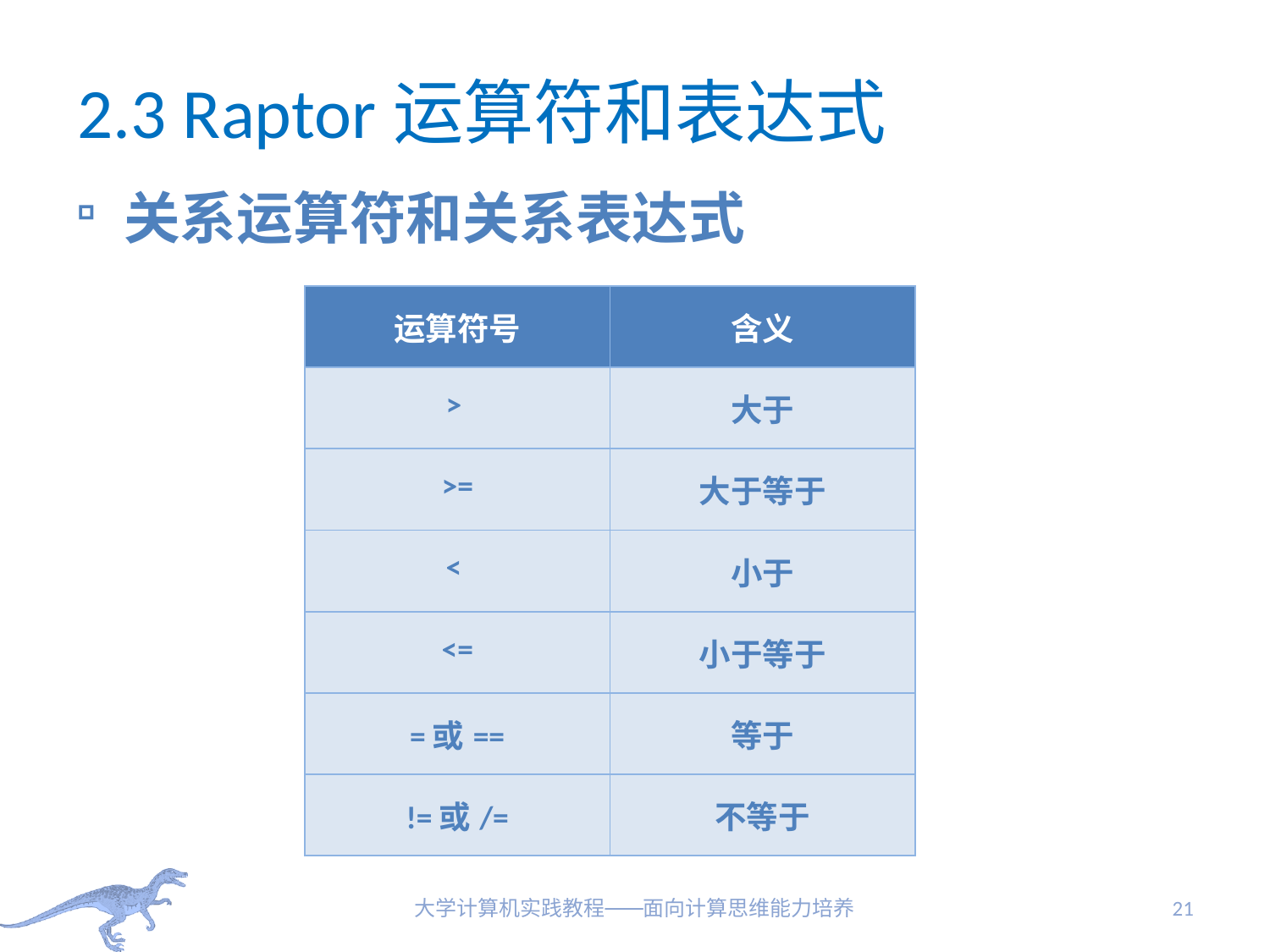

# 2.3 Raptor运算符和表达式
关系运算符和关系表达式
| 运算符号 | 含义 |
| --- | --- |
| > | 大于 |
| >= | 大于等于 |
| < | 小于 |
| <= | 小于等于 |
| =或== | 等于 |
| !=或/= | 不等于 |
大学计算机实践教程——面向计算思维能力培养
21